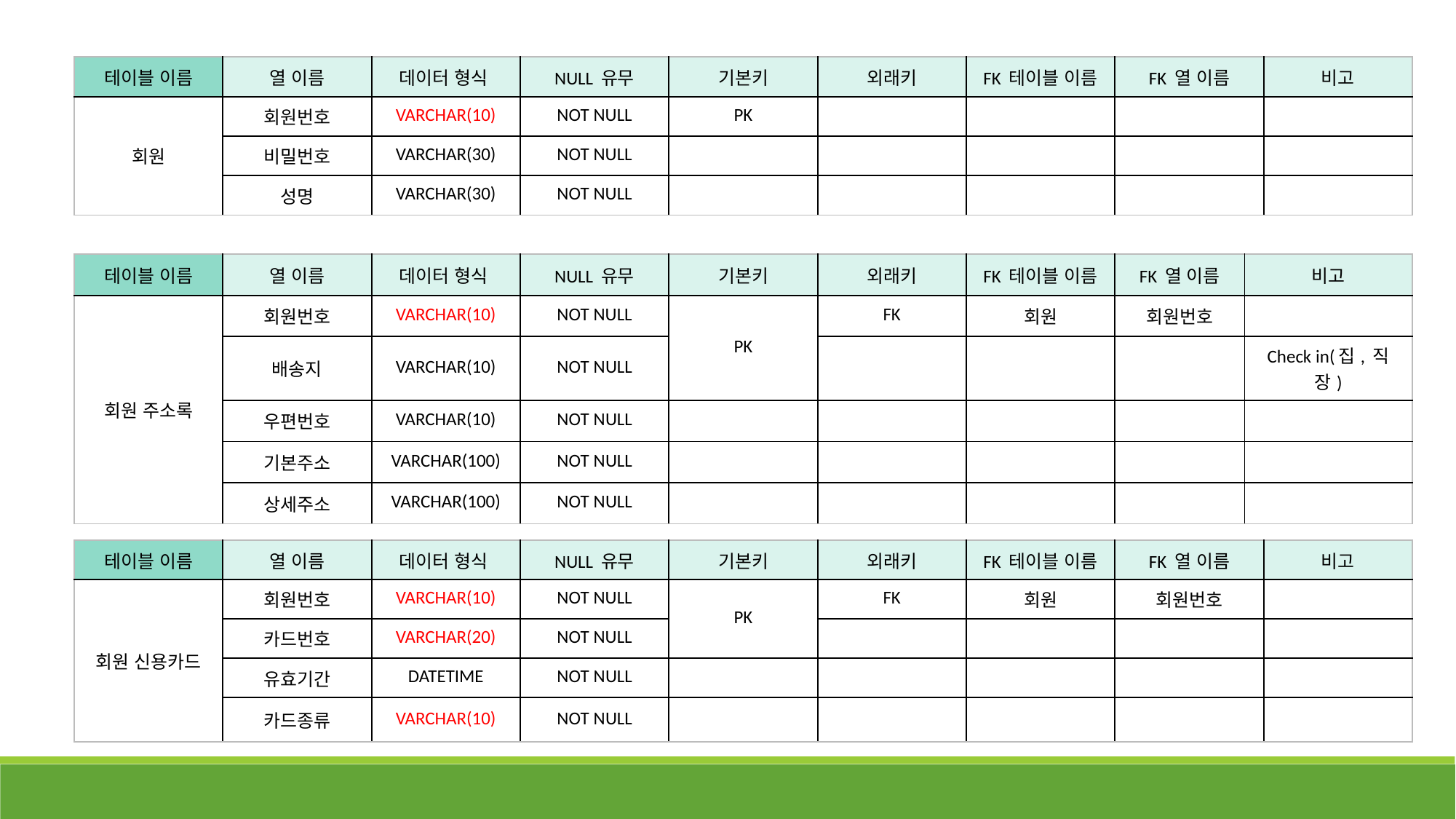

| 테이블 이름 | 열 이름 | 데이터 형식 | NULL 유무 | 기본키 | 외래키 | FK 테이블 이름 | FK 열 이름 | 비고 |
| --- | --- | --- | --- | --- | --- | --- | --- | --- |
| 회원 | 회원번호 | VARCHAR(10) | NOT NULL | PK |  |  |  |  |
|  | 비밀번호 | VARCHAR(30) | NOT NULL |  |  |  |  |  |
|  | 성명 | VARCHAR(30) | NOT NULL |  |  |  |  |  |
| 테이블 이름 | 열 이름 | 데이터 형식 | NULL 유무 | 기본키 | 외래키 | FK 테이블 이름 | FK 열 이름 | 비고 |
| --- | --- | --- | --- | --- | --- | --- | --- | --- |
| 회원 주소록 | 회원번호 | VARCHAR(10) | NOT NULL | PK | FK | 회원 | 회원번호 |  |
|  | 배송지 | VARCHAR(10) | NOT NULL | PK |  |  |  | Check in(집, 직장) |
|  | 우편번호 | VARCHAR(10) | NOT NULL |  |  |  |  |  |
|  | 기본주소 | VARCHAR(100) | NOT NULL |  |  |  |  |  |
|  | 상세주소 | VARCHAR(100) | NOT NULL |  |  |  |  |  |
| 테이블 이름 | 열 이름 | 데이터 형식 | NULL 유무 | 기본키 | 외래키 | FK 테이블 이름 | FK 열 이름 | 비고 |
| --- | --- | --- | --- | --- | --- | --- | --- | --- |
| 회원 신용카드 | 회원번호 | VARCHAR(10) | NOT NULL | PK | FK | 회원 | 회원번호 |  |
|  | 카드번호 | VARCHAR(20) | NOT NULL | PK |  |  |  |  |
|  | 유효기간 | DATETIME | NOT NULL |  |  |  |  |  |
|  | 카드종류 | VARCHAR(10) | NOT NULL |  |  |  |  |  |